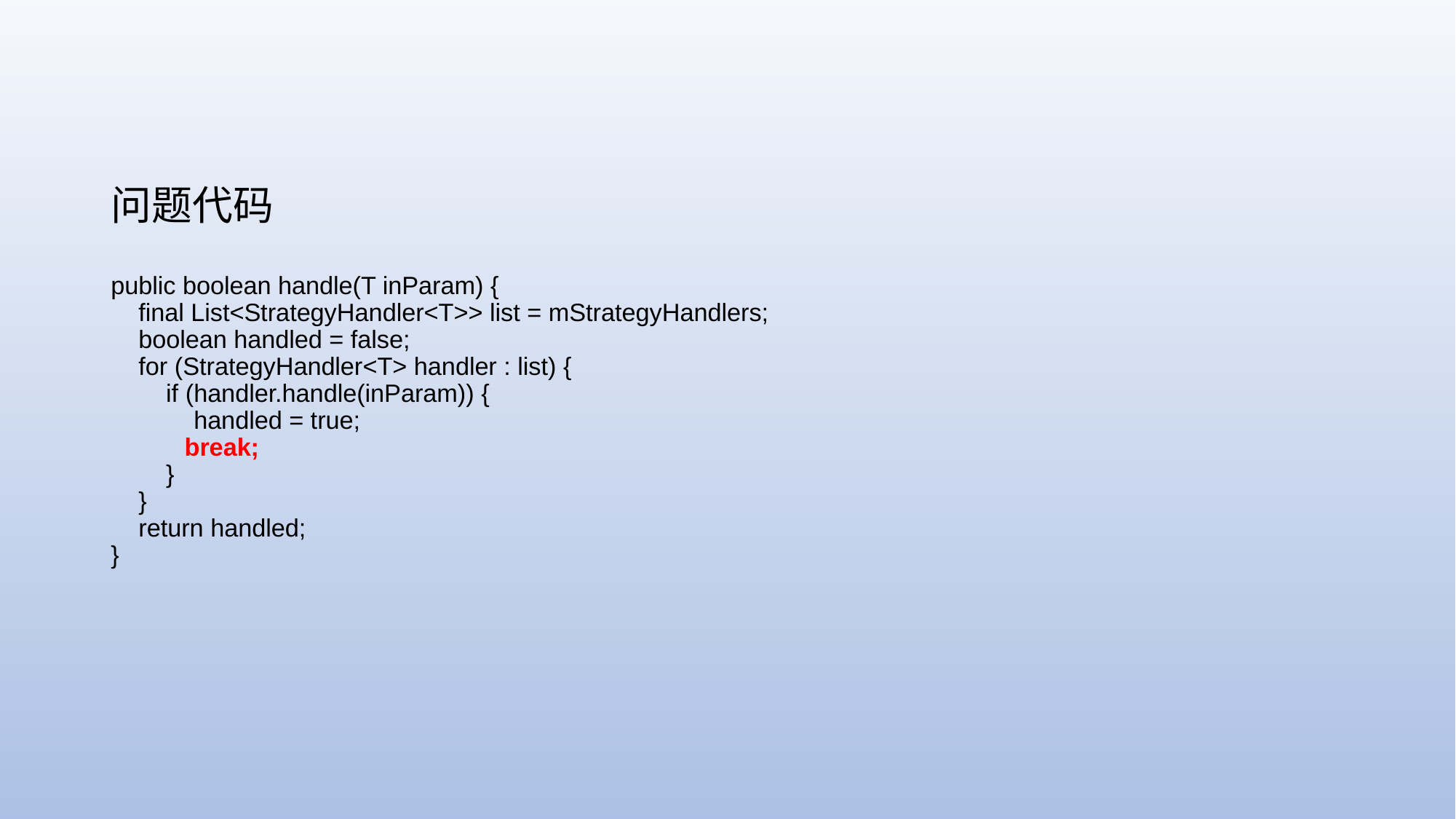

# 问题代码 public boolean handle(T inParam) { final List<StrategyHandler<T>> list = mStrategyHandlers; boolean handled = false; for (StrategyHandler<T> handler : list) { if (handler.handle(inParam)) { handled = true; break; } } return handled; }